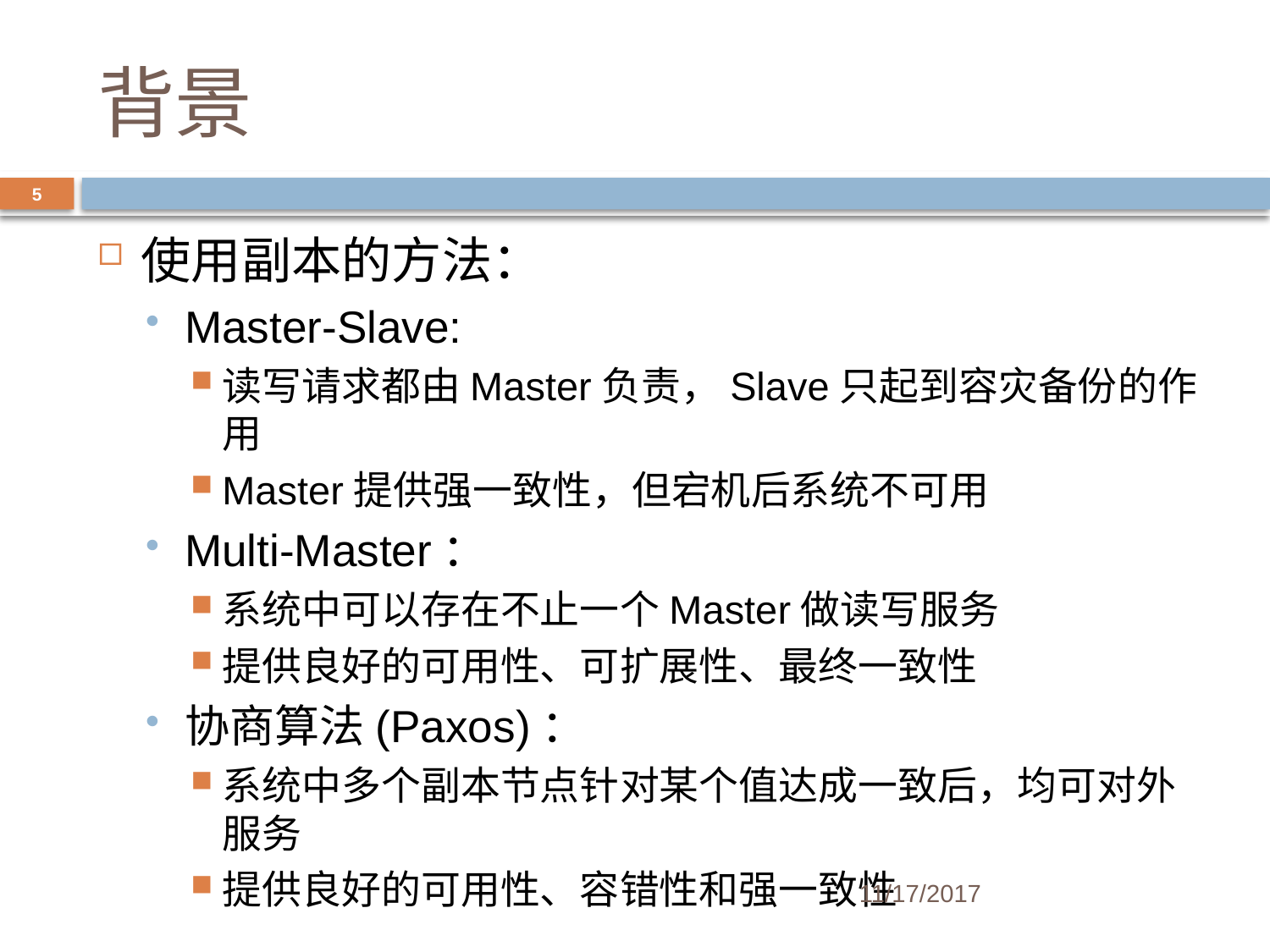

# 背景
5
使用副本的方法：
Master-Slave:
读写请求都由Master负责，Slave只起到容灾备份的作用
Master提供强一致性，但宕机后系统不可用
Multi-Master：
系统中可以存在不止一个Master做读写服务
提供良好的可用性、可扩展性、最终一致性
协商算法(Paxos)：
系统中多个副本节点针对某个值达成一致后，均可对外服务
提供良好的可用性、容错性和强一致性
11/17/2017